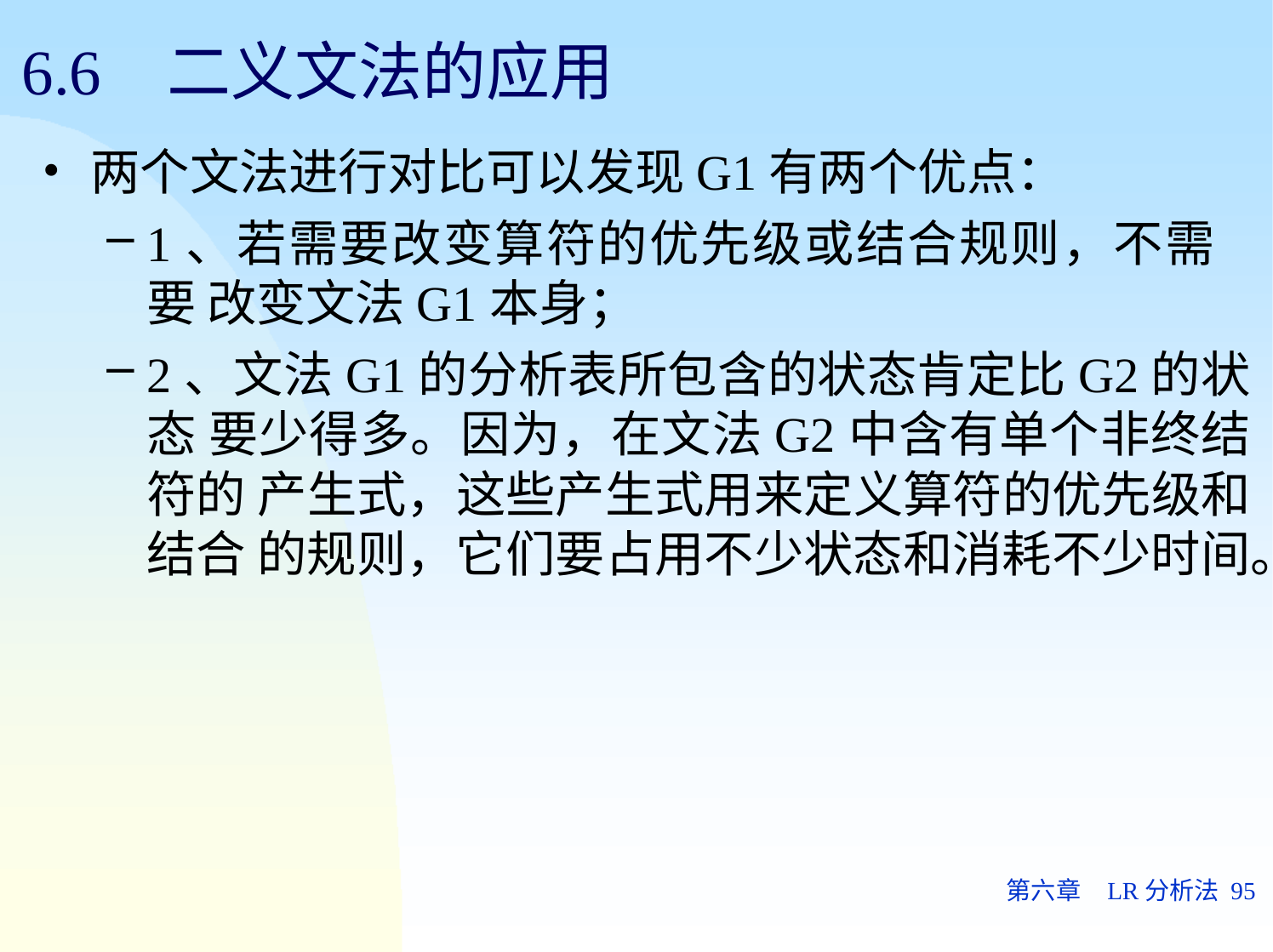

# 6.6	二义文法的应用
两个文法进行对比可以发现G1有两个优点：
1、若需要改变算符的优先级或结合规则，不需要 改变文法G1本身；
2、文法G1的分析表所包含的状态肯定比G2的状态 要少得多。因为，在文法G2中含有单个非终结符的 产生式，这些产生式用来定义算符的优先级和结合 的规则，它们要占用不少状态和消耗不少时间。
第六章	LR分析法 95